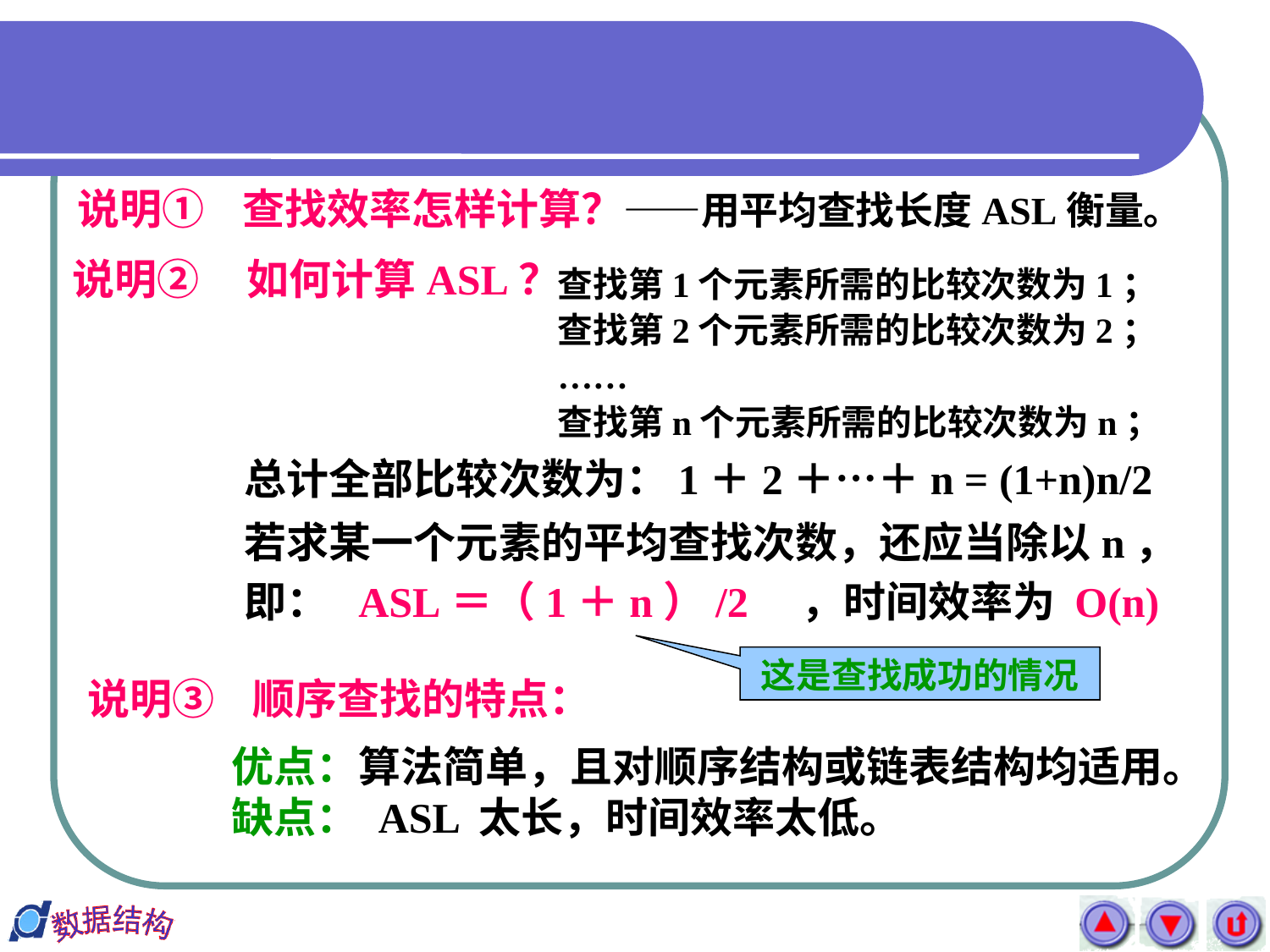

说明①    查找效率怎样计算？——用平均查找长度ASL衡量。
说明②     如何计算ASL？
查找第1个元素所需的比较次数为1；
查找第2个元素所需的比较次数为2；
……
查找第n个元素所需的比较次数为n；
总计全部比较次数为：1＋2＋…＋n = (1+n)n/2
若求某一个元素的平均查找次数，还应当除以n，
即：  ASL＝（1＋n）/2    ，时间效率为 O(n)
这是查找成功的情况
说明③    顺序查找的特点：
优点：算法简单，且对顺序结构或链表结构均适用。
缺点： ASL 太长，时间效率太低。